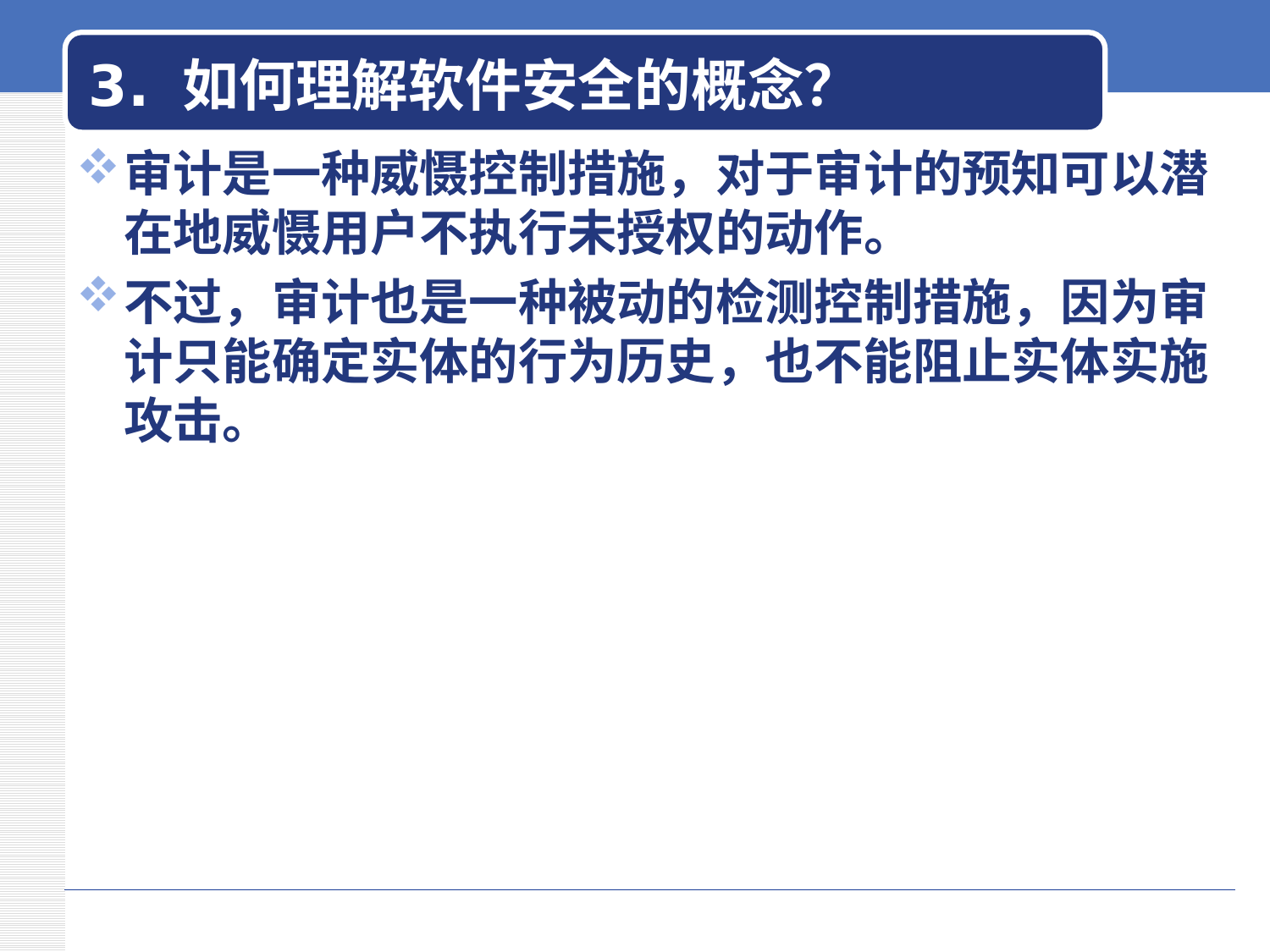

# 3. 如何理解软件安全的概念？
审计是一种威慑控制措施，对于审计的预知可以潜在地威慑用户不执行未授权的动作。
不过，审计也是一种被动的检测控制措施，因为审计只能确定实体的行为历史，也不能阻止实体实施攻击。